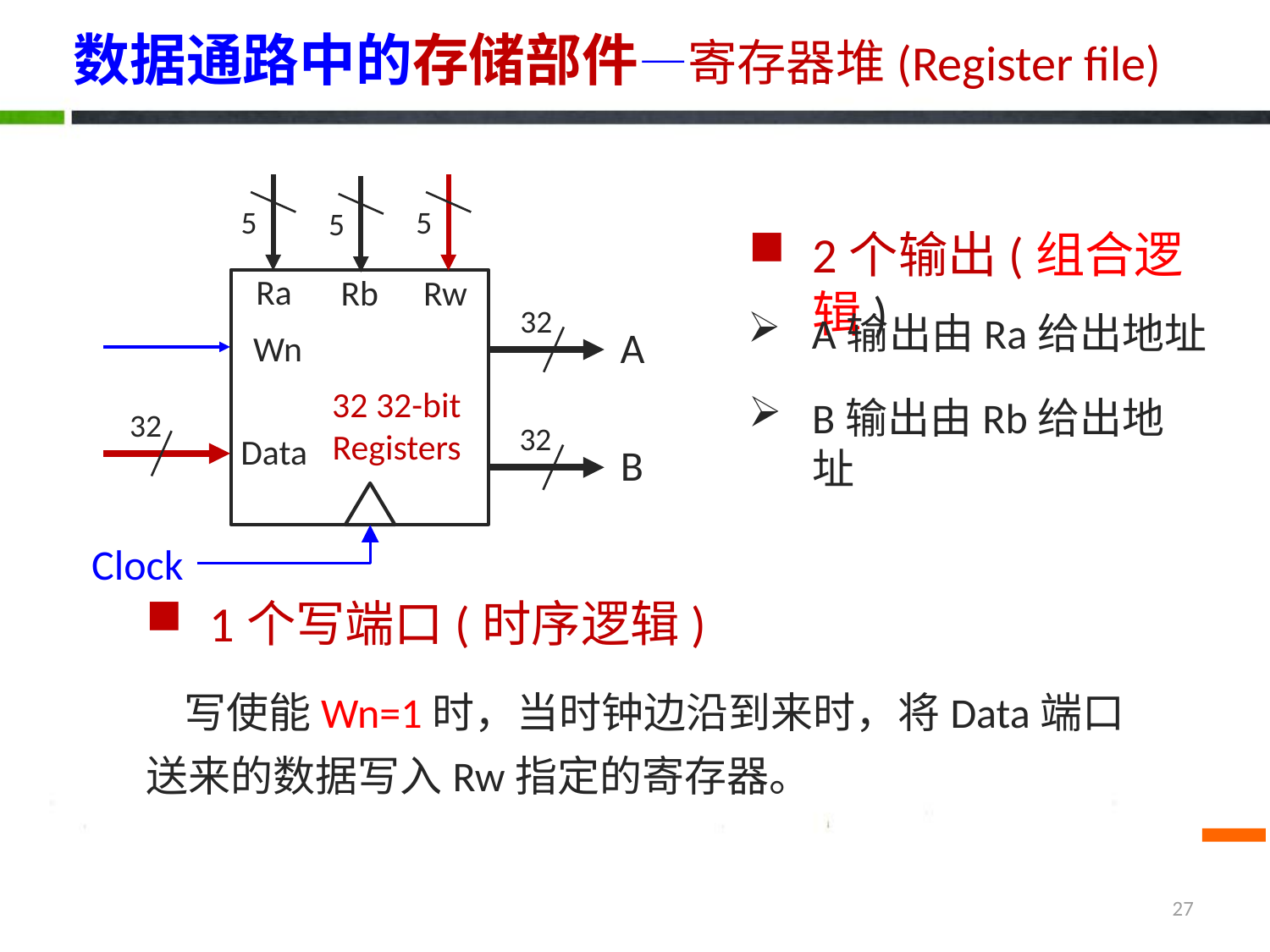

# 数据通路中的存储部件—寄存器堆(Register file)
5
5
5
2个输出(组合逻辑)

Ra
Rb
Rw
32
A输出由Ra给出地址
A
Wn
32 32-bit
Registers
B输出由Rb给出地址
32
32
Data
B

Clock
1个写端口(时序逻辑)
写使能Wn=1时，当时钟边沿到来时，将Data端口送来的数据写入Rw指定的寄存器。
27